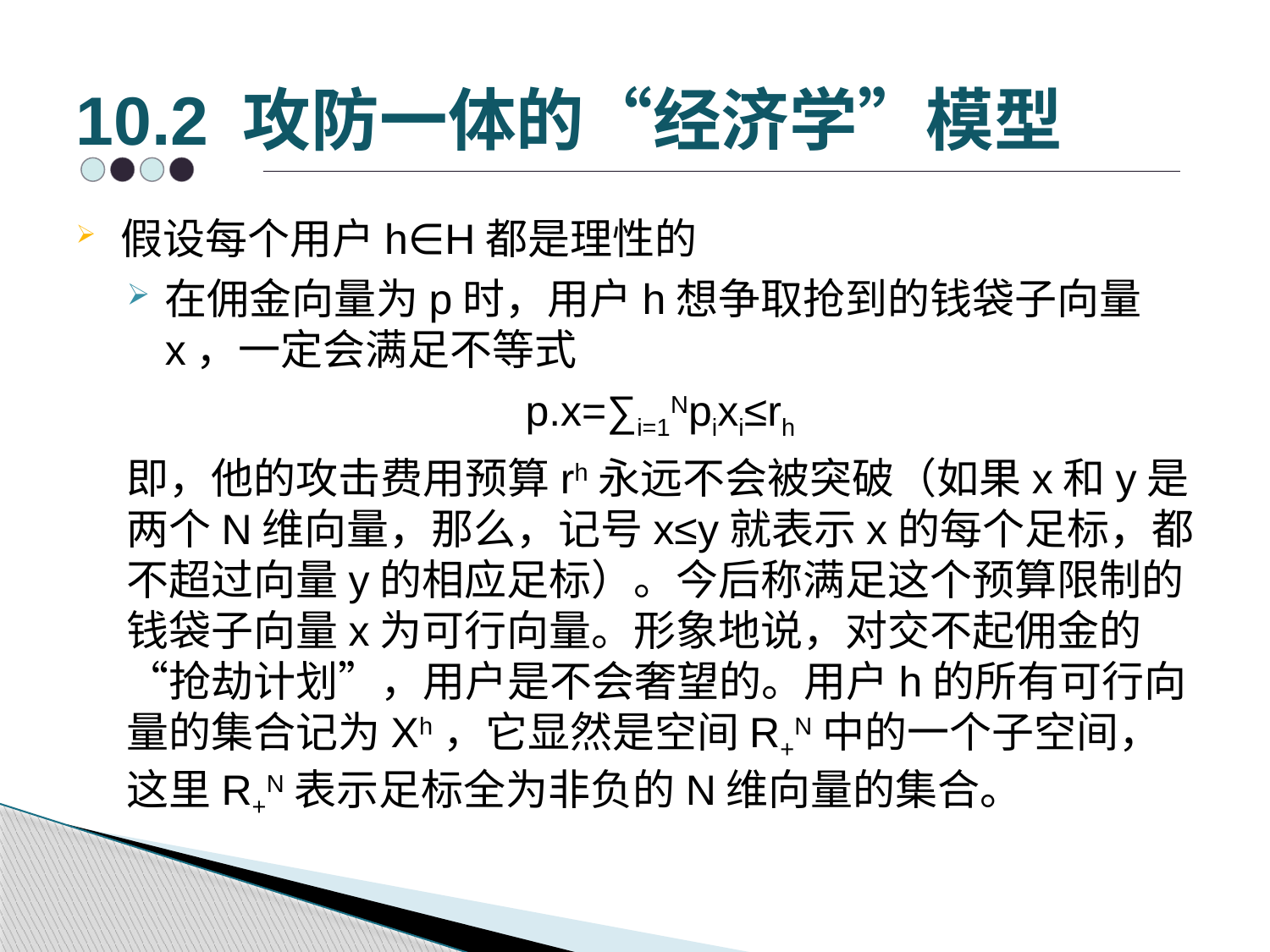

# 10.2 攻防一体的“经济学”模型

假设每个用户h∈H都是理性的
在佣金向量为p时，用户h想争取抢到的钱袋子向量x，一定会满足不等式
p.x=∑i=1Npixi≤rh
即，他的攻击费用预算rh永远不会被突破（如果x和y是两个N维向量，那么，记号x≤y就表示x的每个足标，都不超过向量y的相应足标）。今后称满足这个预算限制的钱袋子向量x为可行向量。形象地说，对交不起佣金的“抢劫计划”，用户是不会奢望的。用户h的所有可行向量的集合记为Xh，它显然是空间R+N中的一个子空间，这里R+N表示足标全为非负的N维向量的集合。